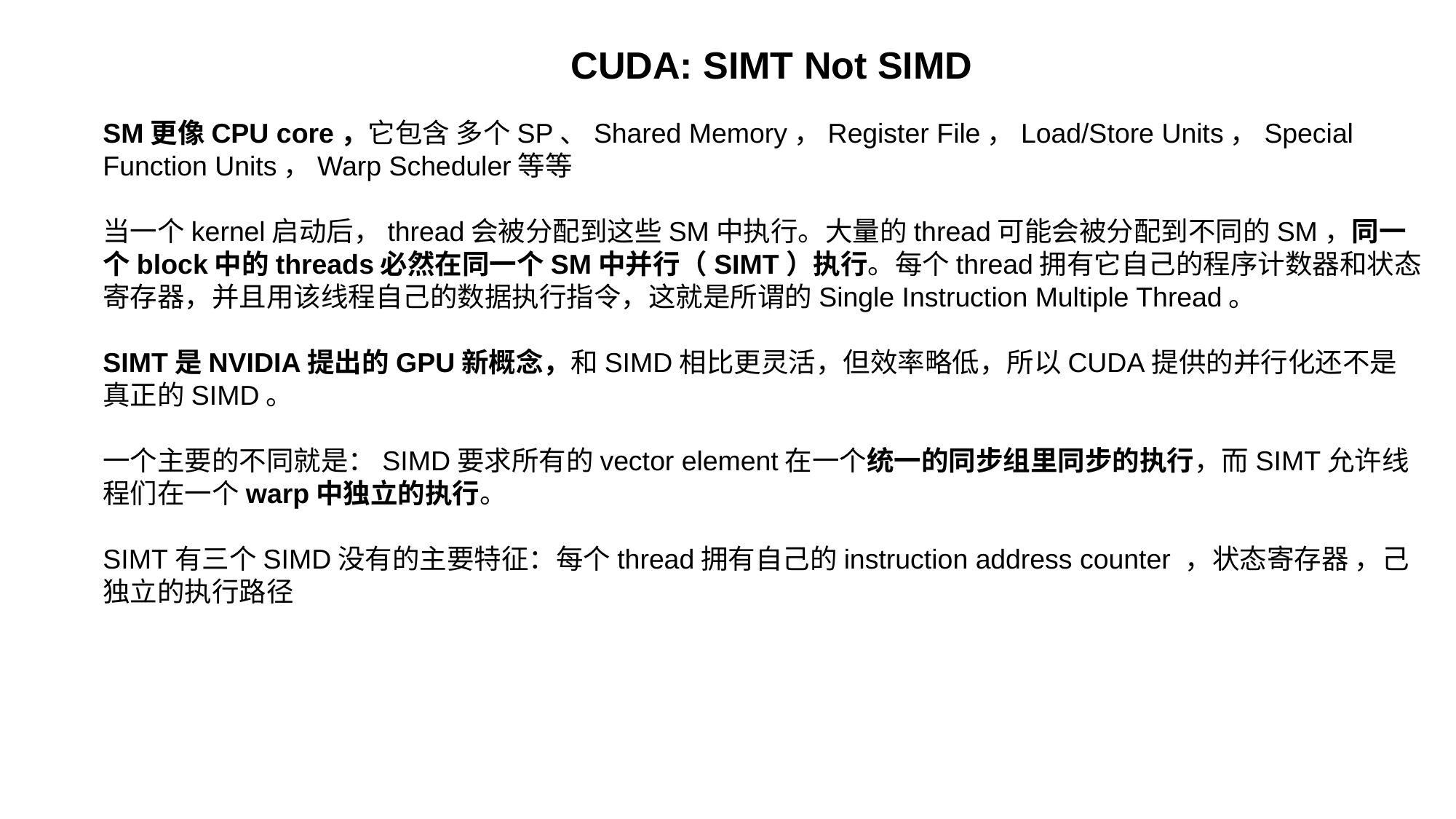

CUDA: SIMT Not SIMD
SM更像CPU core，它包含 多个SP、Shared Memory，Register File，Load/Store Units，Special Function Units，Warp Scheduler等等

当一个kernel启动后，thread会被分配到这些SM中执行。大量的thread可能会被分配到不同的SM，同一个block中的threads必然在同一个SM中并行（SIMT）执行。每个thread拥有它自己的程序计数器和状态寄存器，并且用该线程自己的数据执行指令，这就是所谓的Single Instruction Multiple Thread。

SIMT是NVIDIA提出的GPU新概念，和SIMD相比更灵活，但效率略低，所以CUDA提供的并行化还不是真正的SIMD。

一个主要的不同就是：SIMD要求所有的vector element在一个统一的同步组里同步的执行，而SIMT允许线程们在一个warp中独立的执行。

SIMT有三个SIMD没有的主要特征：每个thread拥有自己的instruction address counter ，状态寄存器 ，己独立的执行路径